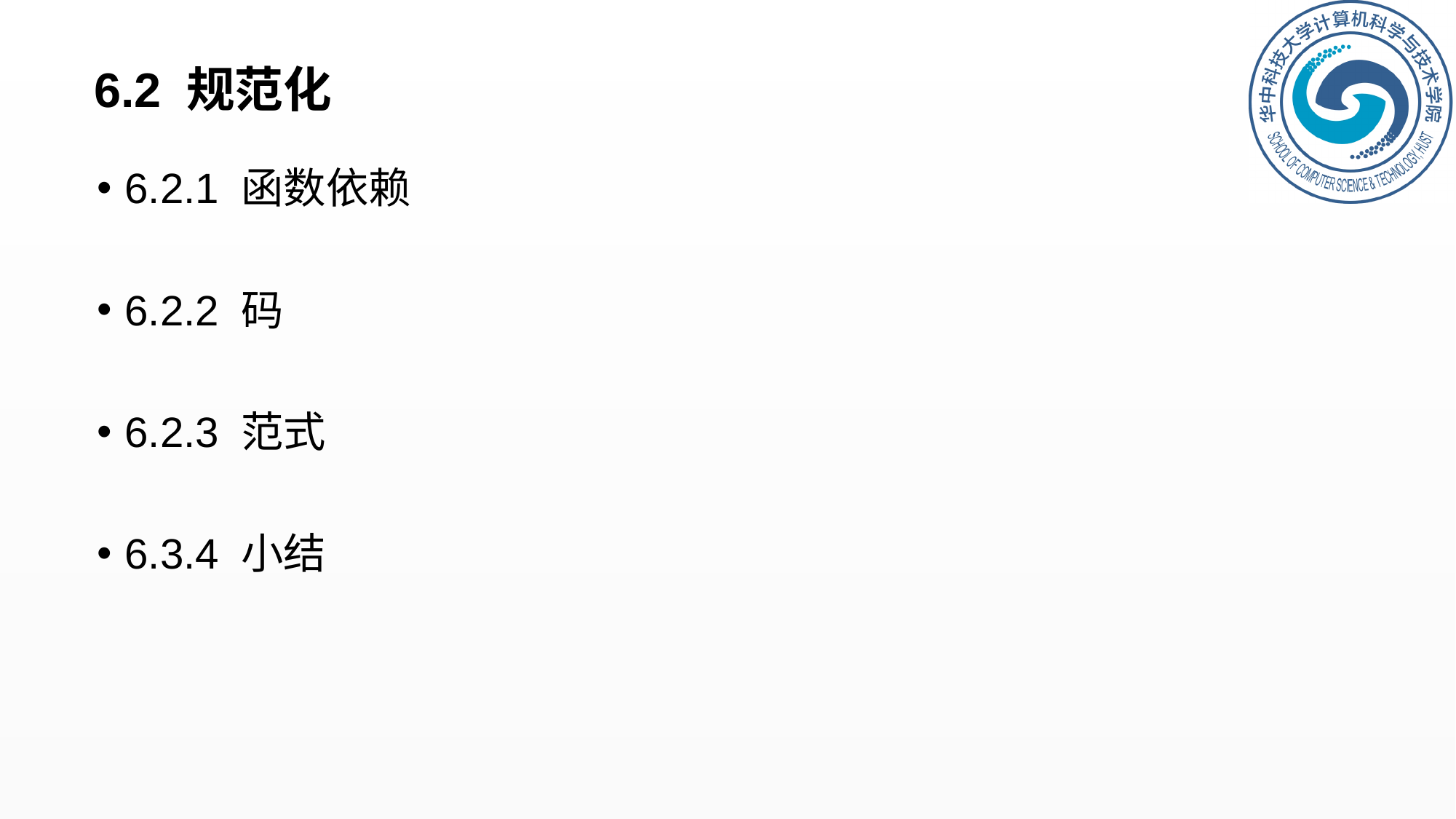

# 6.2 规范化
6.2.1 函数依赖

6.2.2 码

6.2.3 范式

6.3.4 小结